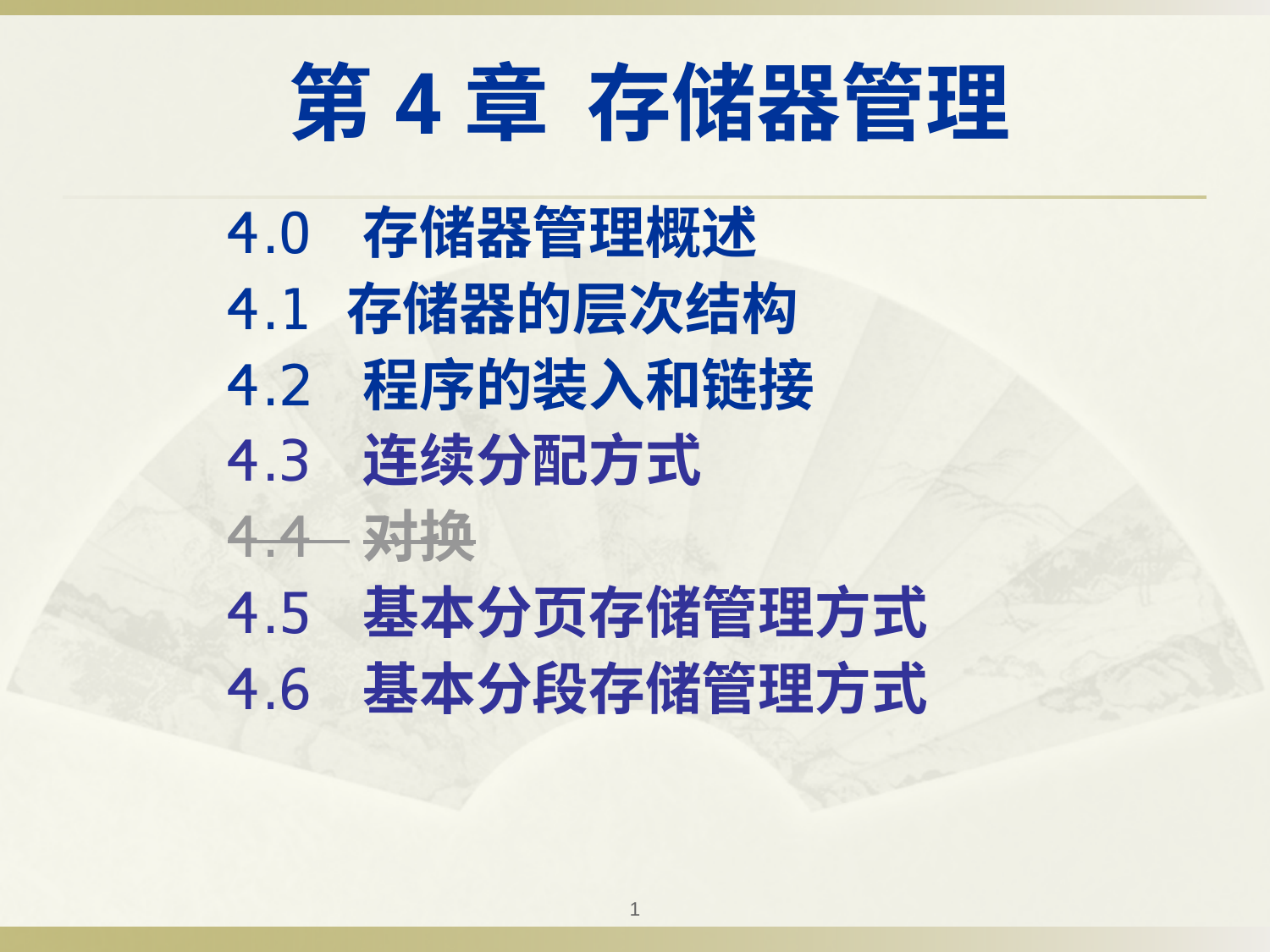

# 第4章  存储器管理
4.0  存储器管理概述
4.1 存储器的层次结构
4.2  程序的装入和链接
4.3  连续分配方式
4.4  对换
4.5  基本分页存储管理方式
4.6  基本分段存储管理方式
1